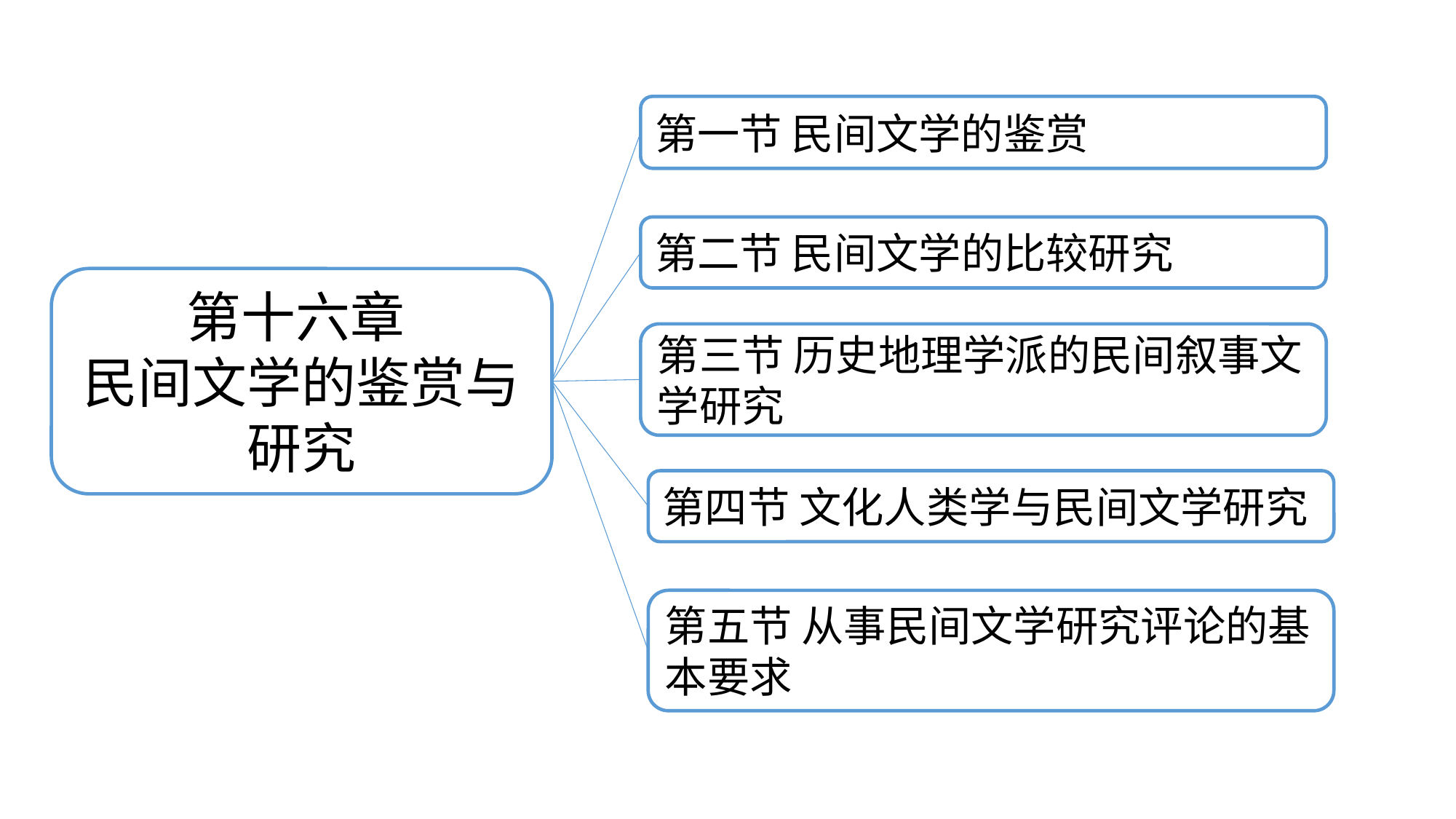

第一节 民间文学的鉴赏
第二节 民间文学的比较研究
第十六章
民间文学的鉴赏与研究
第三节 历史地理学派的民间叙事文学研究
第四节 文化人类学与民间文学研究
第五节 从事民间文学研究评论的基本要求